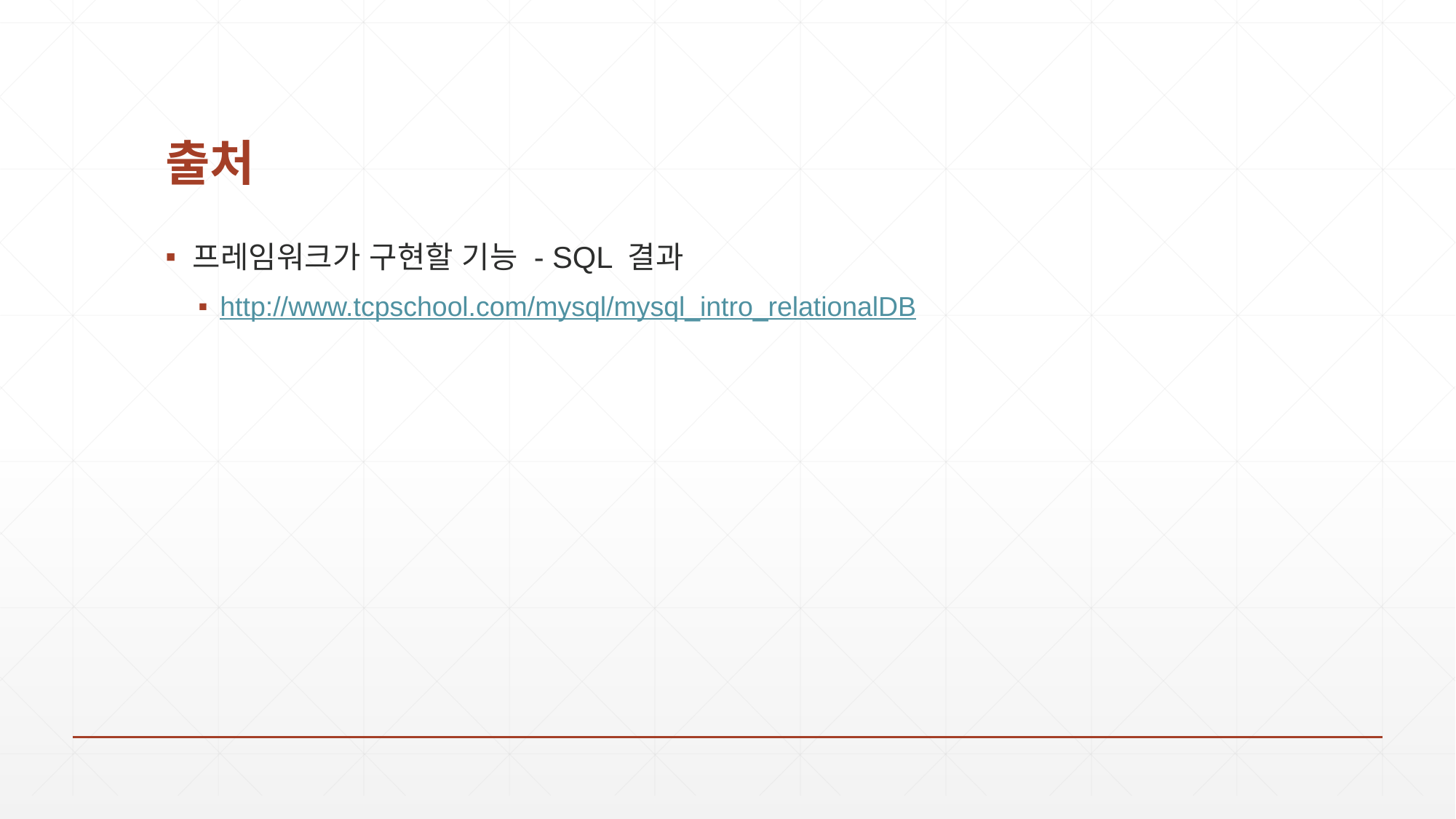

# 출처
프레임워크가 구현할 기능 - SQL 결과
http://www.tcpschool.com/mysql/mysql_intro_relationalDB